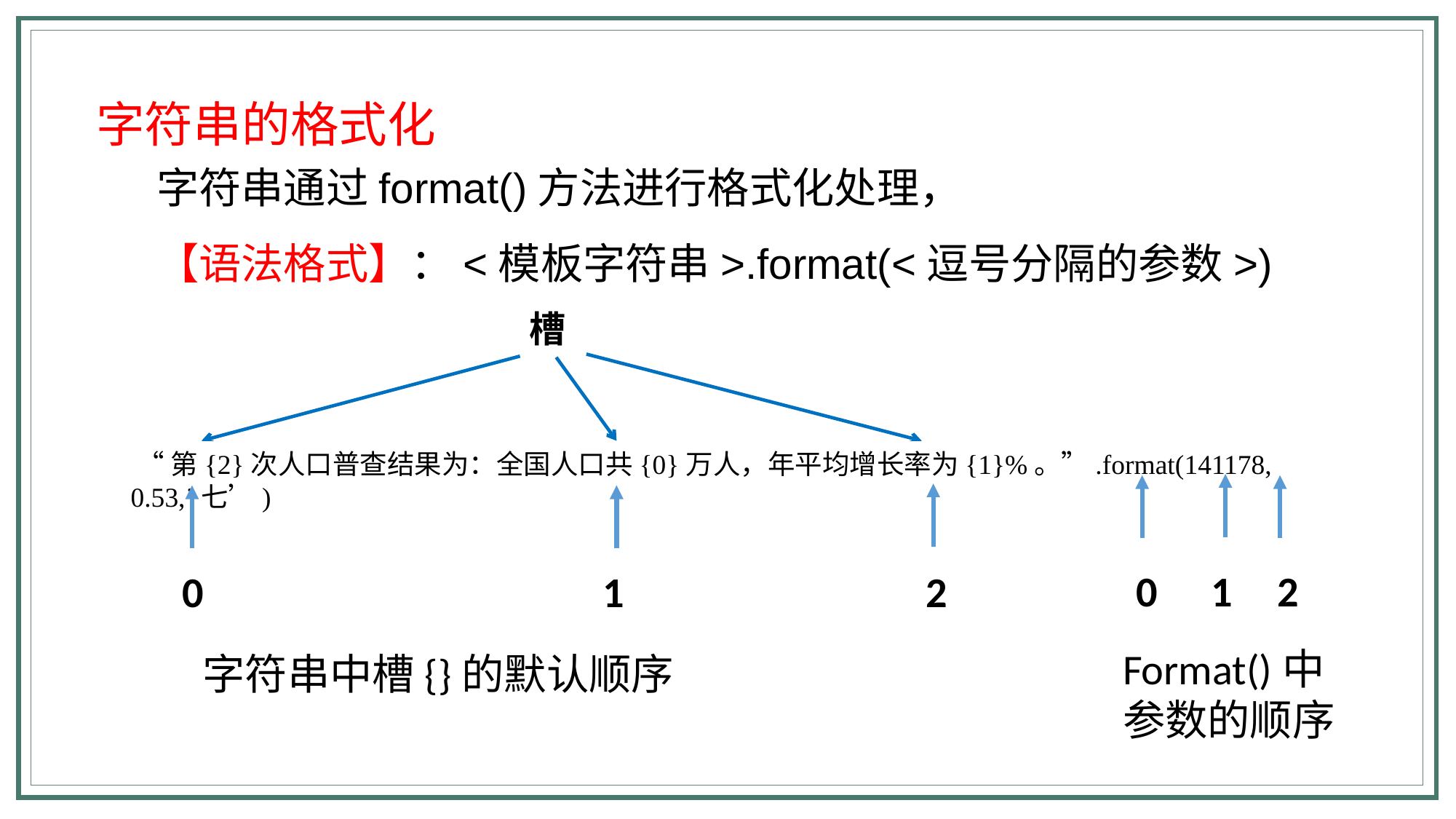

字符串的格式化

字符串通过format()方法进行格式化处理，
【语法格式】：<模板字符串>.format(<逗号分隔的参数>)
槽
 “第{2}次人口普查结果为：全国人口共{0}万人，年平均增长率为{1}%。”.format(141178, 0.53,’七’)
0
1
2
2
0
1
Format()中参数的顺序
字符串中槽{}的默认顺序